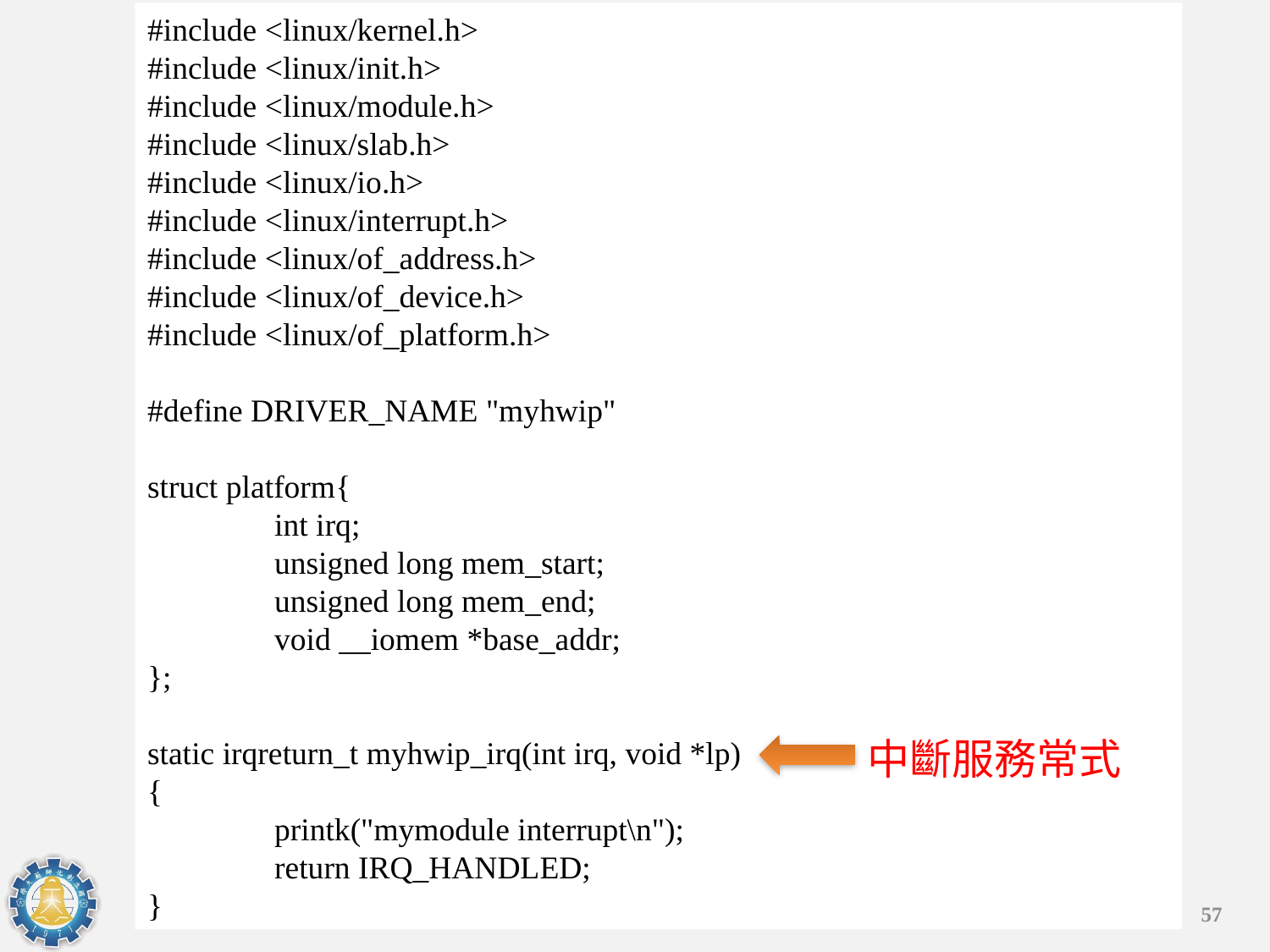

#include <linux/kernel.h>
#include <linux/init.h>
#include <linux/module.h>
#include <linux/slab.h>
#include <linux/io.h>
#include <linux/interrupt.h>
#include <linux/of_address.h>
#include <linux/of_device.h>
#include <linux/of_platform.h>

#define DRIVER_NAME "myhwip"

struct platform{
	int irq;
	unsigned long mem_start;
	unsigned long mem_end;
	void __iomem *base_addr;
};

static irqreturn_t myhwip_irq(int irq, void *lp)
{
	printk("mymodule interrupt\n");
	return IRQ_HANDLED;
}
中斷服務常式

57